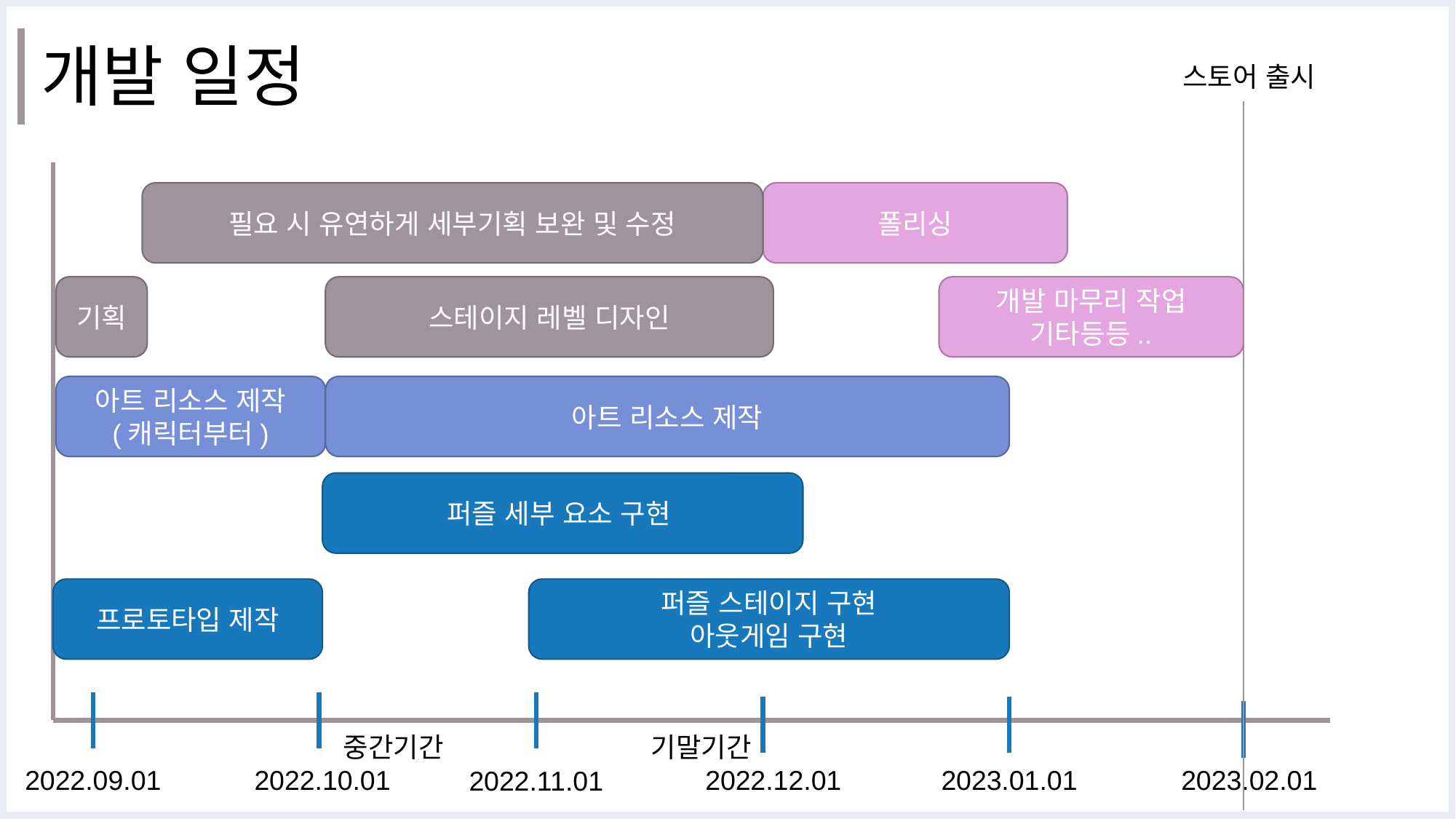

# 개발 일정
스토어 출시
폴리싱
필요 시 유연하게 세부기획 보완 및 수정
개발 마무리 작업
기타등등..
기획
스테이지 레벨 디자인
아트 리소스 제작
(캐릭터부터)
아트 리소스 제작
퍼즐 세부 요소 구현
프로토타입 제작
퍼즐 스테이지 구현
아웃게임 구현
중간기간
기말기간
2022.09.01
2022.10.01
2022.12.01
2023.01.01
2023.02.01
2022.11.01